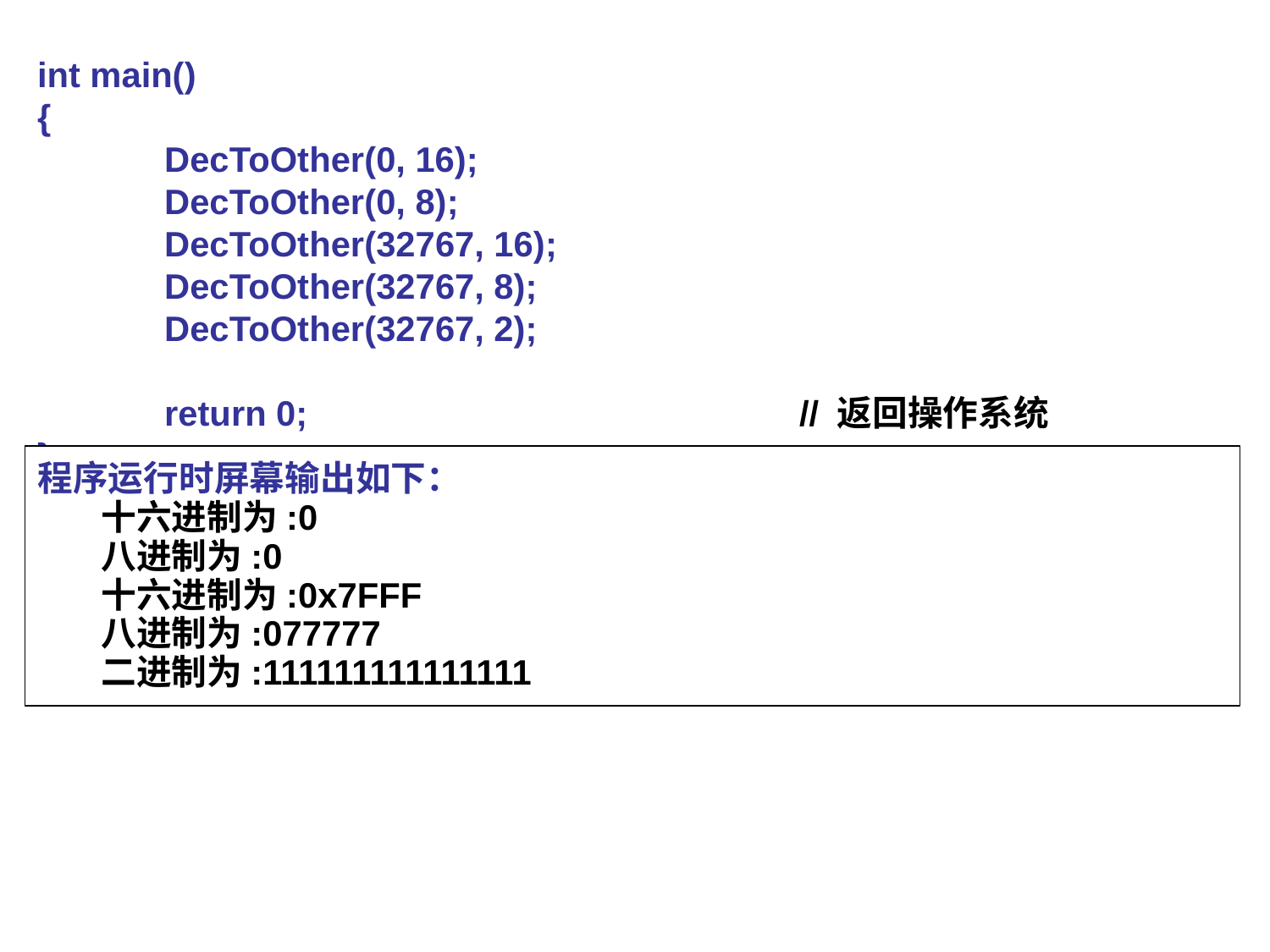

int main()
{
	DecToOther(0, 16);
	DecToOther(0, 8);
	DecToOther(32767, 16);
	DecToOther(32767, 8);
	DecToOther(32767, 2);

	return 0;				// 返回操作系统
}
程序运行时屏幕输出如下：
十六进制为:0
八进制为:0
十六进制为:0x7FFF
八进制为:077777
二进制为:111111111111111